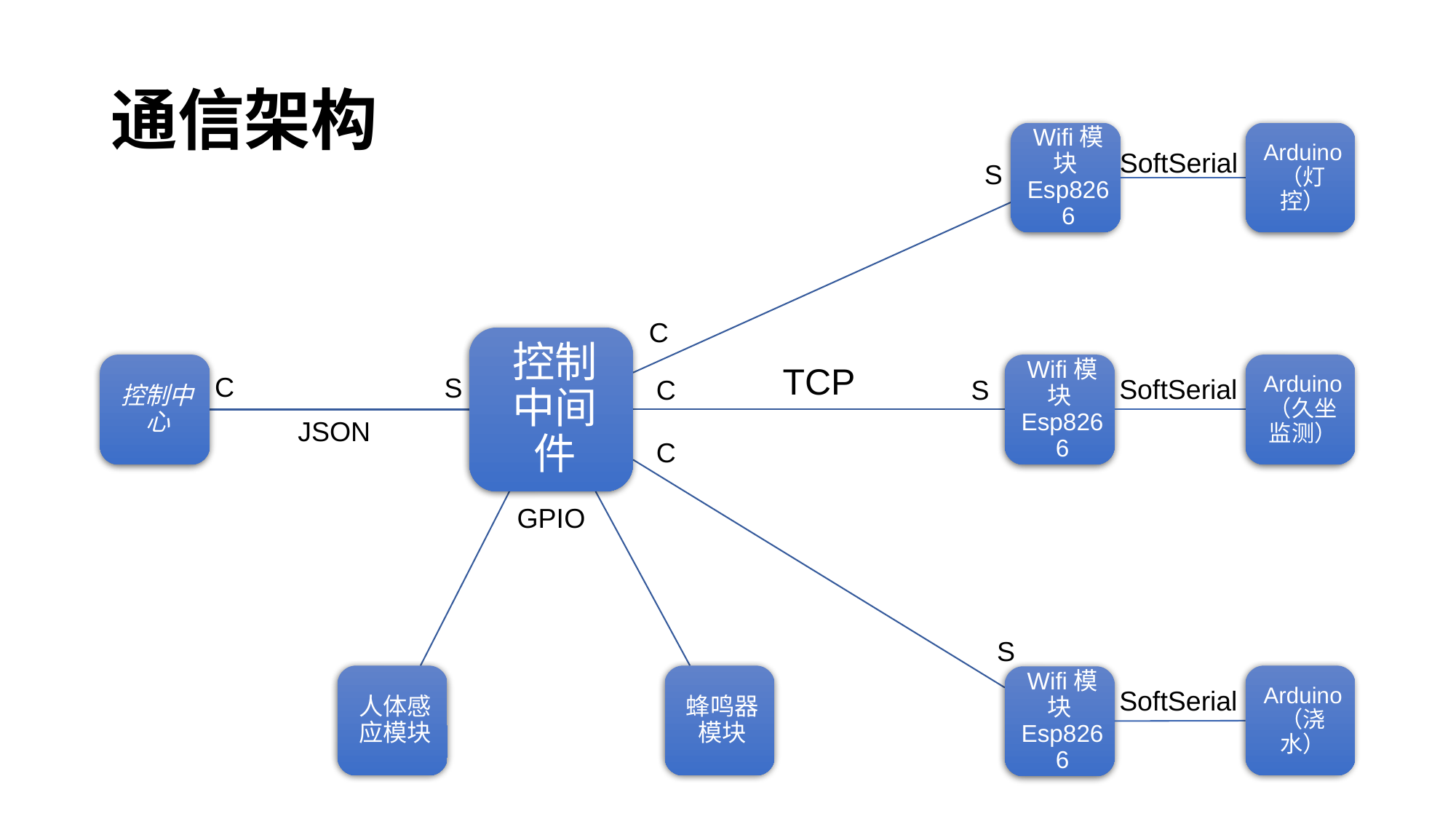

控制中间件
人体感应模块
蜂鸣器模块
Wifi模块Esp8266
Arduino （灯控）
Wifi模块Esp8266
Arduino （久坐监测）
Wifi模块Esp8266
Arduino （浇水）
控制中心
# 通信架构
SoftSerial
S
C
TCP
C
S
SoftSerial
C
S
JSON
C
GPIO
S
SoftSerial